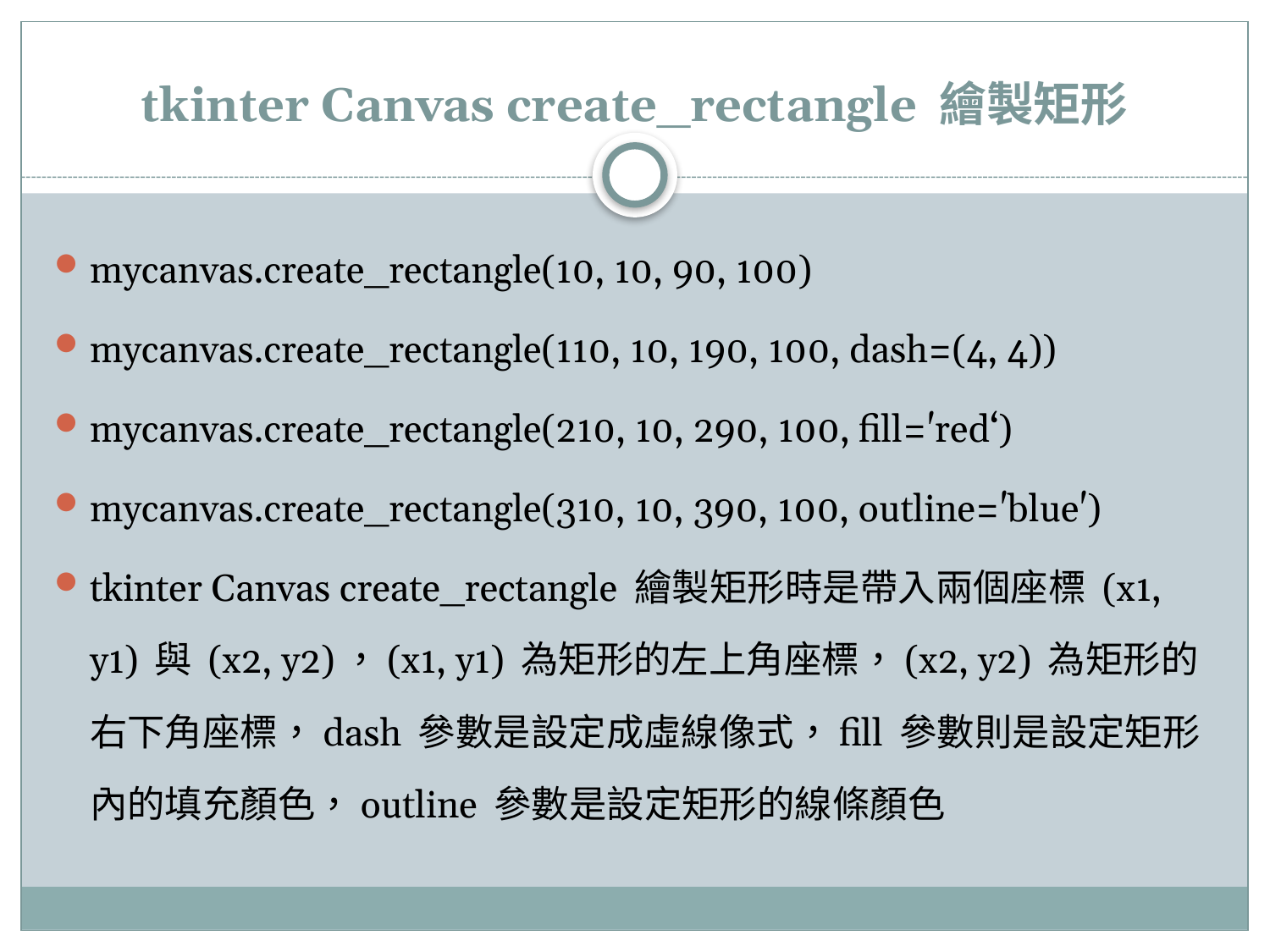

# tkinter Canvas create_rectangle 繪製矩形
mycanvas.create_rectangle(10, 10, 90, 100)
mycanvas.create_rectangle(110, 10, 190, 100, dash=(4, 4))
mycanvas.create_rectangle(210, 10, 290, 100, fill='red‘)
mycanvas.create_rectangle(310, 10, 390, 100, outline='blue')
tkinter Canvas create_rectangle 繪製矩形時是帶入兩個座標 (x1, y1) 與 (x2, y2)，(x1, y1) 為矩形的左上角座標，(x2, y2) 為矩形的右下角座標，dash 參數是設定成虛線像式，fill 參數則是設定矩形內的填充顏色，outline 參數是設定矩形的線條顏色